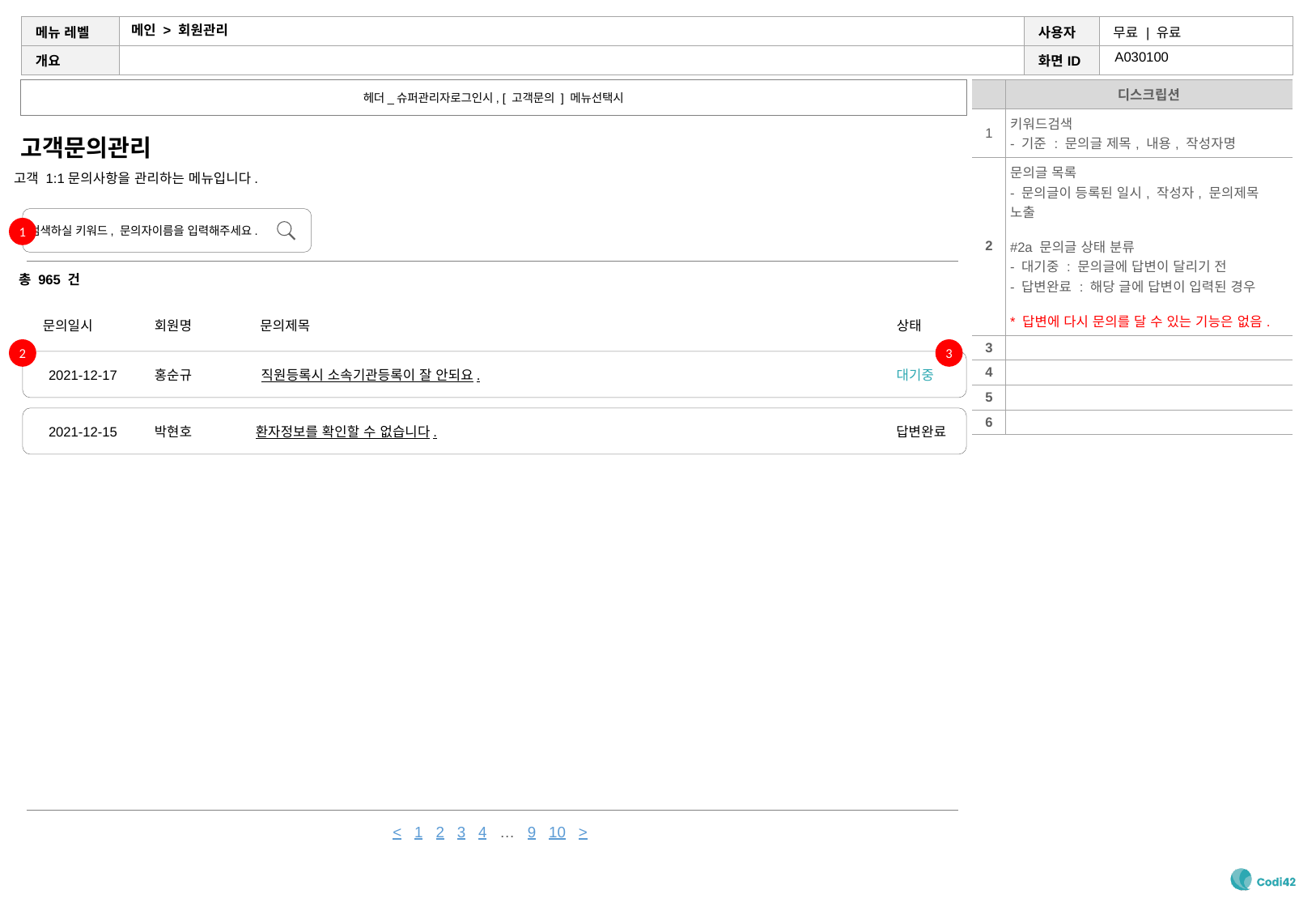

# 메인 > 회원관리
A030100

헤더_슈퍼관리자로그인시, [ 고객문의 ] 메뉴선택시
|  | 디스크립션 |
| --- | --- |
| 1 | 키워드검색 - 기준 : 문의글 제목, 내용, 작성자명 |
| 2 | 문의글 목록 - 문의글이 등록된 일시, 작성자, 문의제목 노출 #2a 문의글 상태 분류 - 대기중 : 문의글에 답변이 달리기 전 - 답변완료 : 해당 글에 답변이 입력된 경우 \* 답변에 다시 문의를 달 수 있는 기능은 없음. |
| 3 |  |
| 4 |  |
| 5 |  |
| 6 |  |
고객문의관리
고객 1:1문의사항을 관리하는 메뉴입니다.
검색하실 키워드, 문의자이름을 입력해주세요.

1
총 965 건
문의일시
회원명
문의제목
상태
2
3

2021-12-17
홍순규
직원등록시 소속기관등록이 잘 안되요.
대기중

2021-12-15
박현호
환자정보를 확인할 수 없습니다.
답변완료
<   1   2   3   4   …   9   10   >